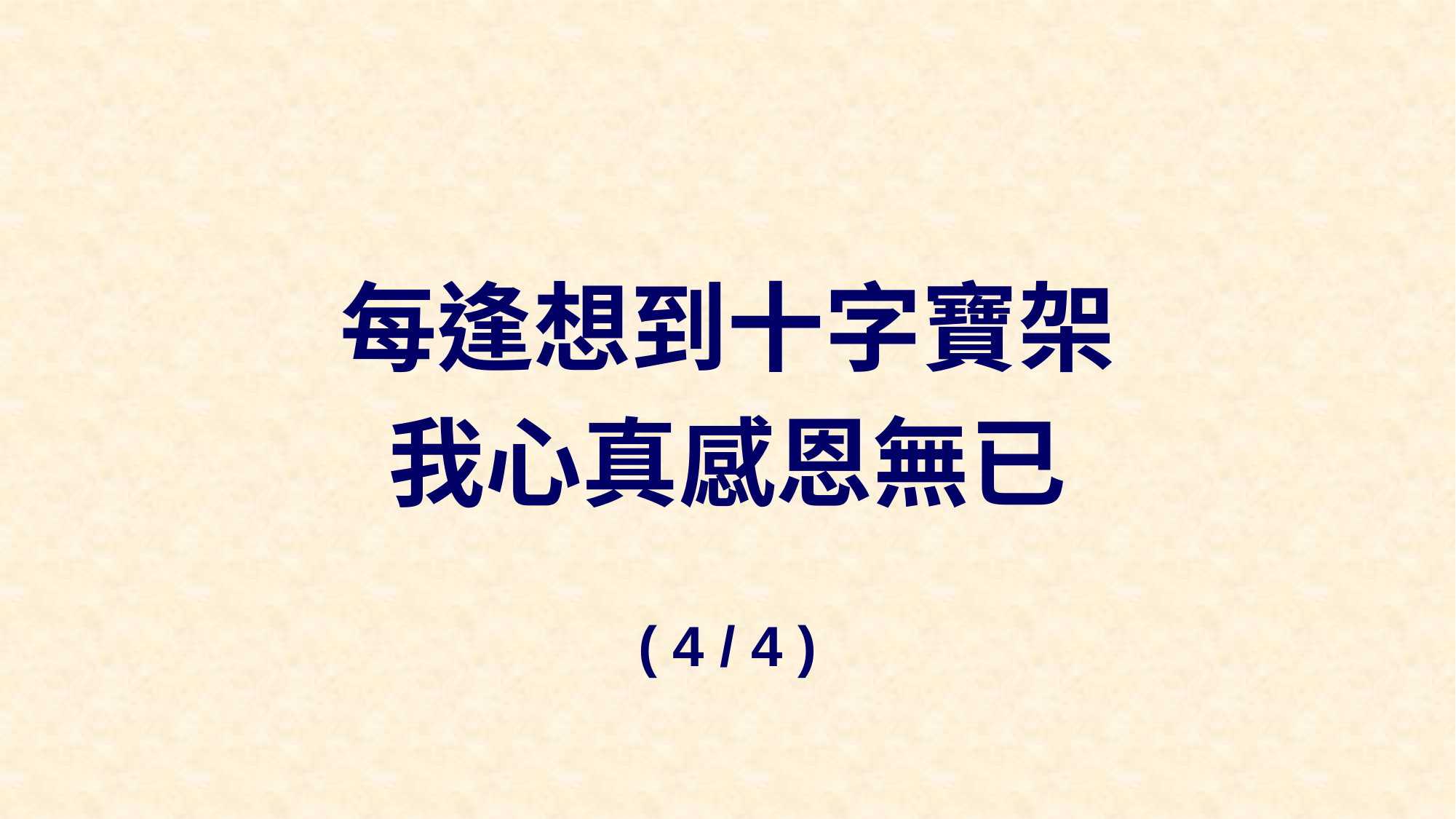

每逢想到十字寶架
我心真感恩無已
( 4 / 4 )